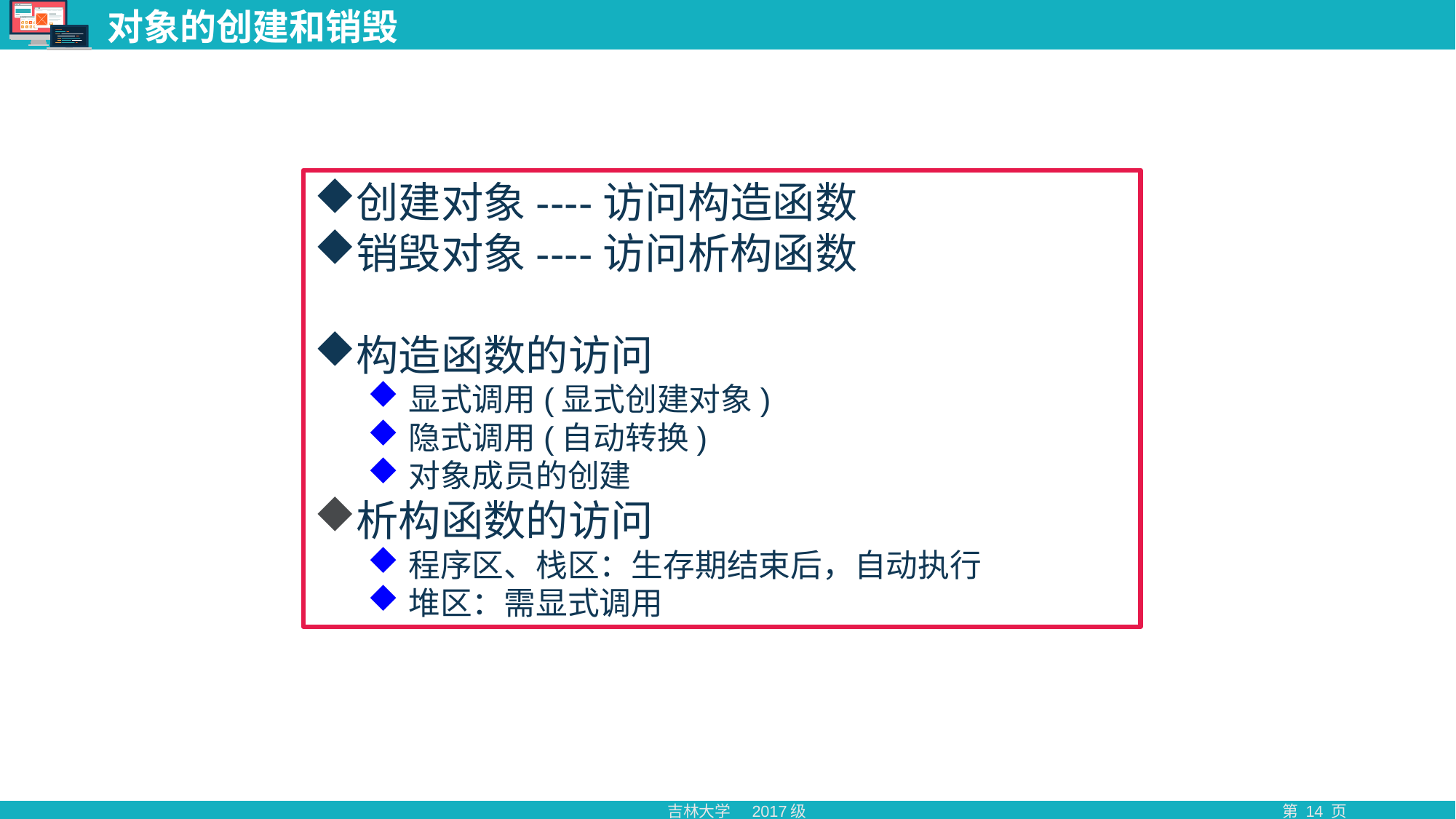

# 对象的创建和销毁
创建对象----访问构造函数
销毁对象----访问析构函数

构造函数的访问
显式调用(显式创建对象)
隐式调用(自动转换)
对象成员的创建
析构函数的访问
程序区、栈区：生存期结束后，自动执行
堆区：需显式调用